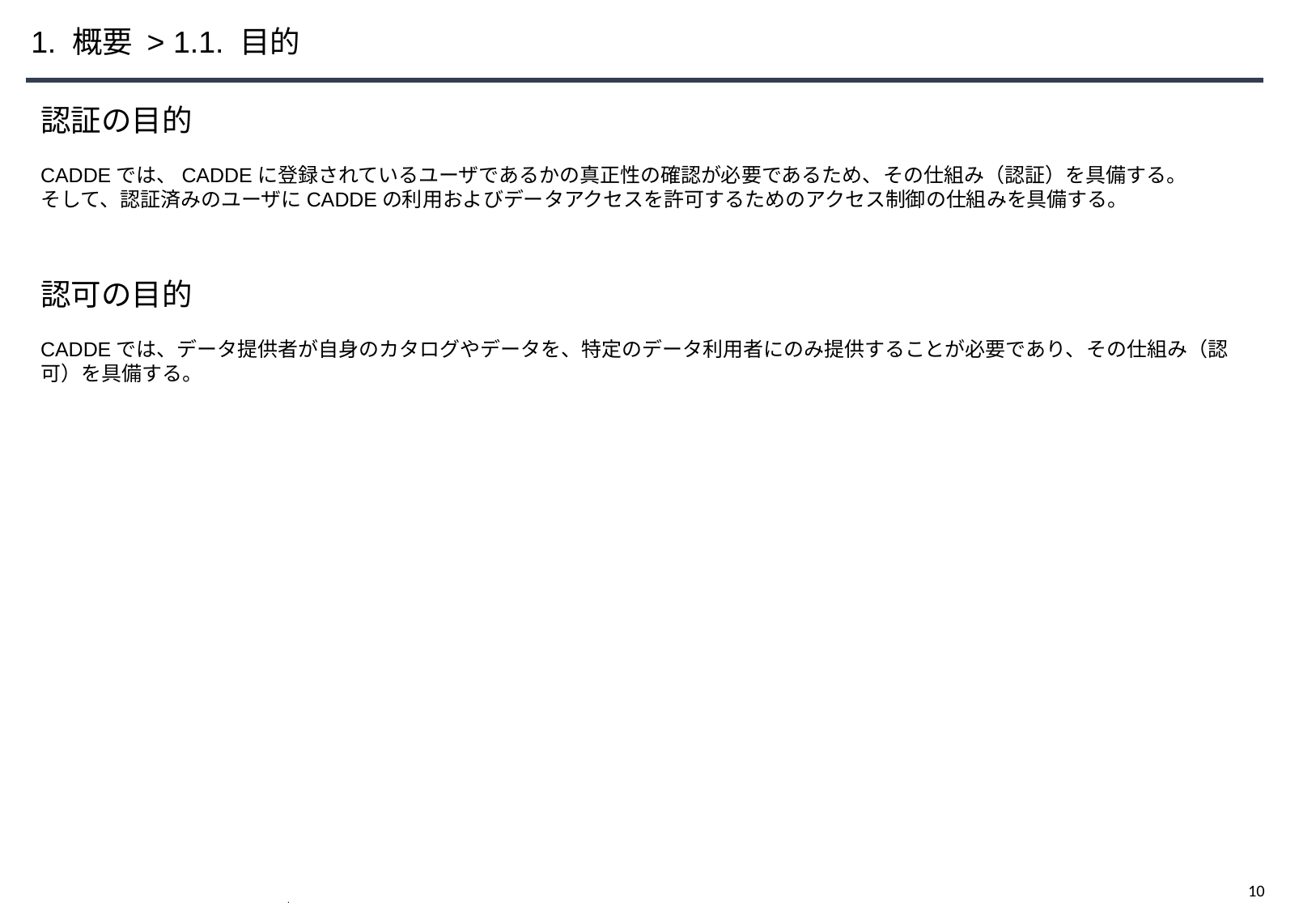

# 1. 概要 > 1.1. 目的
認証の目的

CADDEでは、CADDEに登録されているユーザであるかの真正性の確認が必要であるため、その仕組み（認証）を具備する。
そして、認証済みのユーザにCADDEの利用およびデータアクセスを許可するためのアクセス制御の仕組みを具備する。

認可の目的

CADDEでは、データ提供者が自身のカタログやデータを、特定のデータ利用者にのみ提供することが必要であり、その仕組み（認可）を具備する。